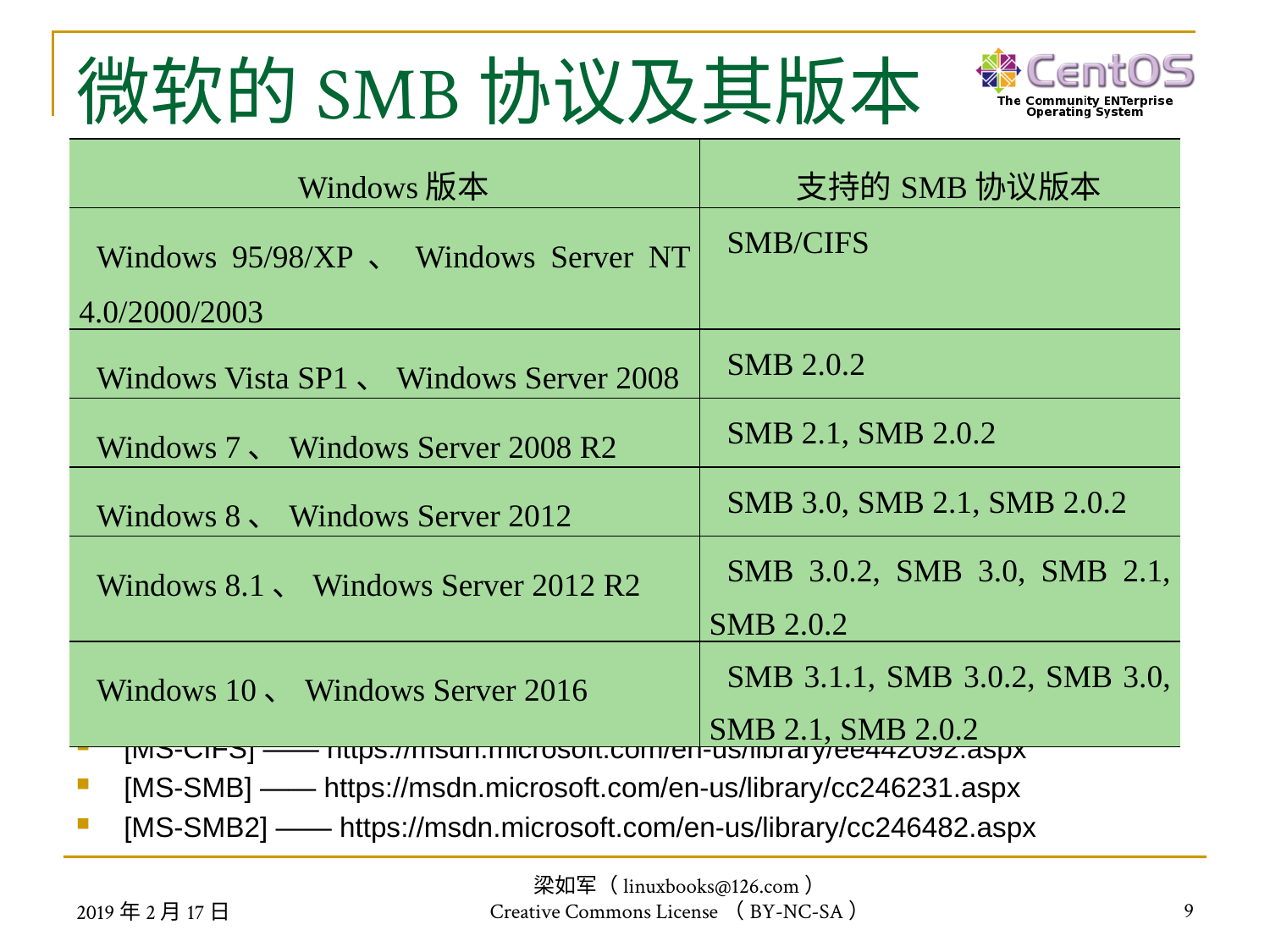

# 微软的SMB协议及其版本
| Windows版本 | 支持的SMB协议版本 |
| --- | --- |
| Windows 95/98/XP、Windows Server NT 4.0/2000/2003 | SMB/CIFS |
| Windows Vista SP1、Windows Server 2008 | SMB 2.0.2 |
| Windows 7、Windows Server 2008 R2 | SMB 2.1, SMB 2.0.2 |
| Windows 8、Windows Server 2012 | SMB 3.0, SMB 2.1, SMB 2.0.2 |
| Windows 8.1、Windows Server 2012 R2 | SMB 3.0.2, SMB 3.0, SMB 2.1, SMB 2.0.2 |
| Windows 10、Windows Server 2016 | SMB 3.1.1, SMB 3.0.2, SMB 3.0, SMB 2.1, SMB 2.0.2 |
[MS-CIFS] —— https://msdn.microsoft.com/en-us/library/ee442092.aspx
[MS-SMB] —— https://msdn.microsoft.com/en-us/library/cc246231.aspx
[MS-SMB2] —— https://msdn.microsoft.com/en-us/library/cc246482.aspx
梁如军（linuxbooks@126.com）
Creative Commons License（BY-NC-SA）
2019年2月17日
9